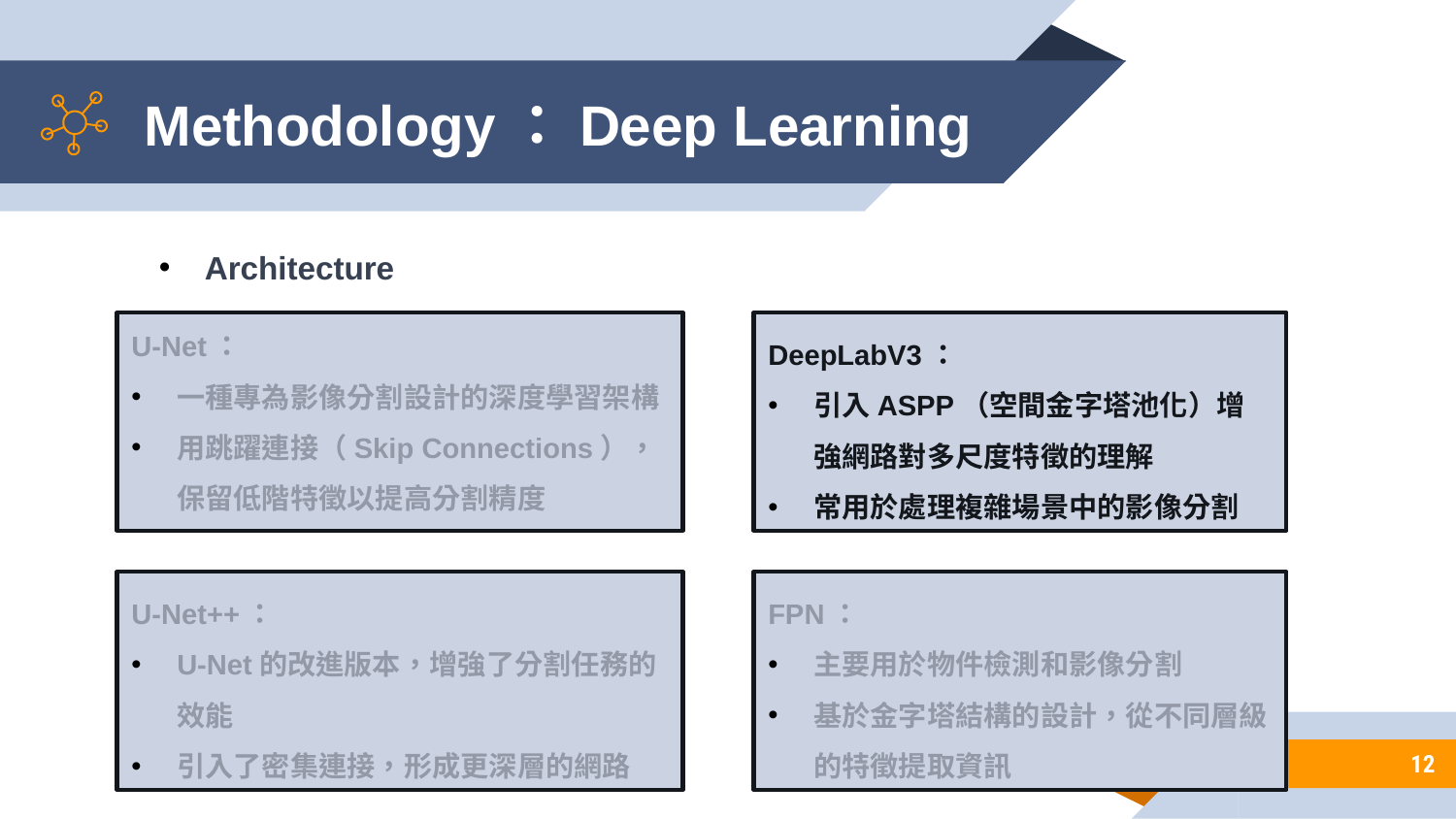

# Methodology：Deep Learning

Architecture :
DeepLabV3：
引入ASPP（空間金字塔池化）增強網路對多尺度特徵的理解
常用於處理複雜場景中的影像分割
U-Net：
一種專為影像分割設計的深度學習架構
用跳躍連接（Skip Connections），保留低階特徵以提高分割精度
U-Net++：
U-Net的改進版本，增強了分割任務的效能
引入了密集連接，形成更深層的網路
FPN：
主要用於物件檢測和影像分割
基於金字塔結構的設計，從不同層級的特徵提取資訊
12